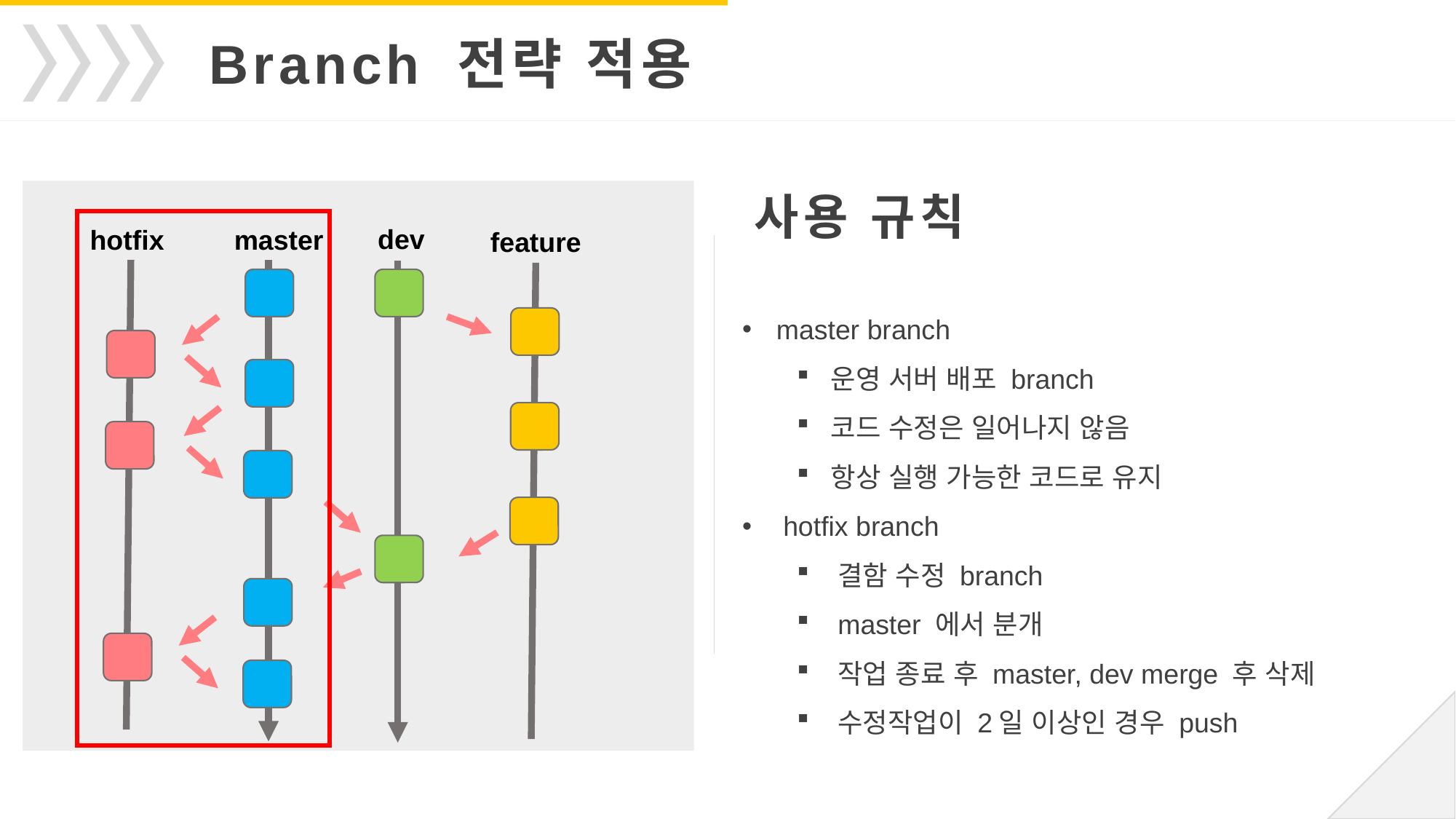

Branch 전략 적용

사용 규칙

dev
master
hotfix
feature

master branch
운영 서버 배포 branch
코드 수정은 일어나지 않음
항상 실행 가능한 코드로 유지
hotfix branch
결함 수정 branch
master 에서 분개
작업 종료 후 master, dev merge 후 삭제
수정작업이 2일 이상인 경우 push